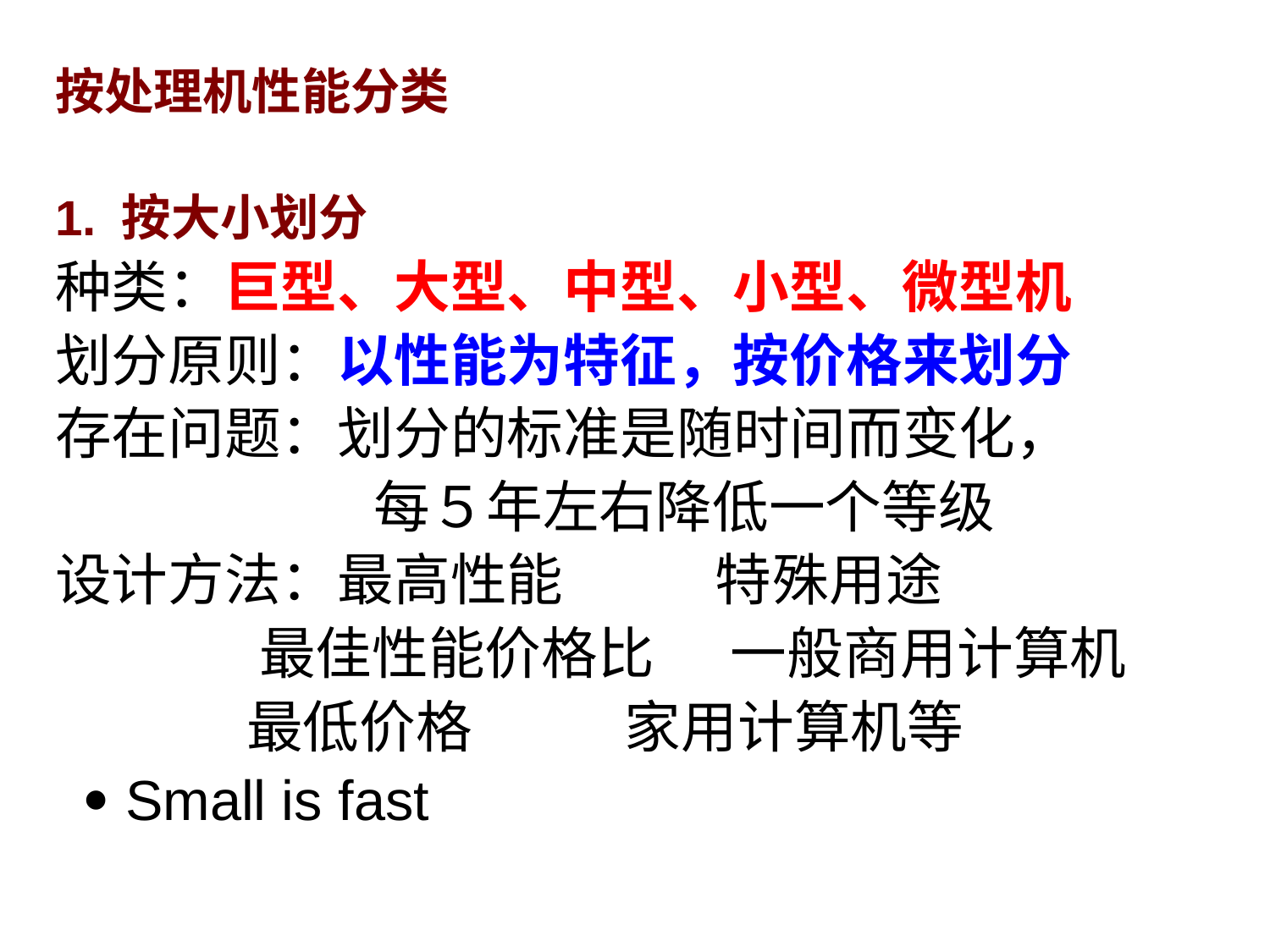

# 按处理机性能分类
1. 按大小划分
种类：巨型、大型、中型、小型、微型机
划分原则：以性能为特征，按价格来划分
存在问题：划分的标准是随时间而变化，
                        每５年左右降低一个等级
设计方法：最高性能            特殊用途
               最佳性能价格比      一般商用计算机
              最低价格            家用计算机等
  • Small is fast